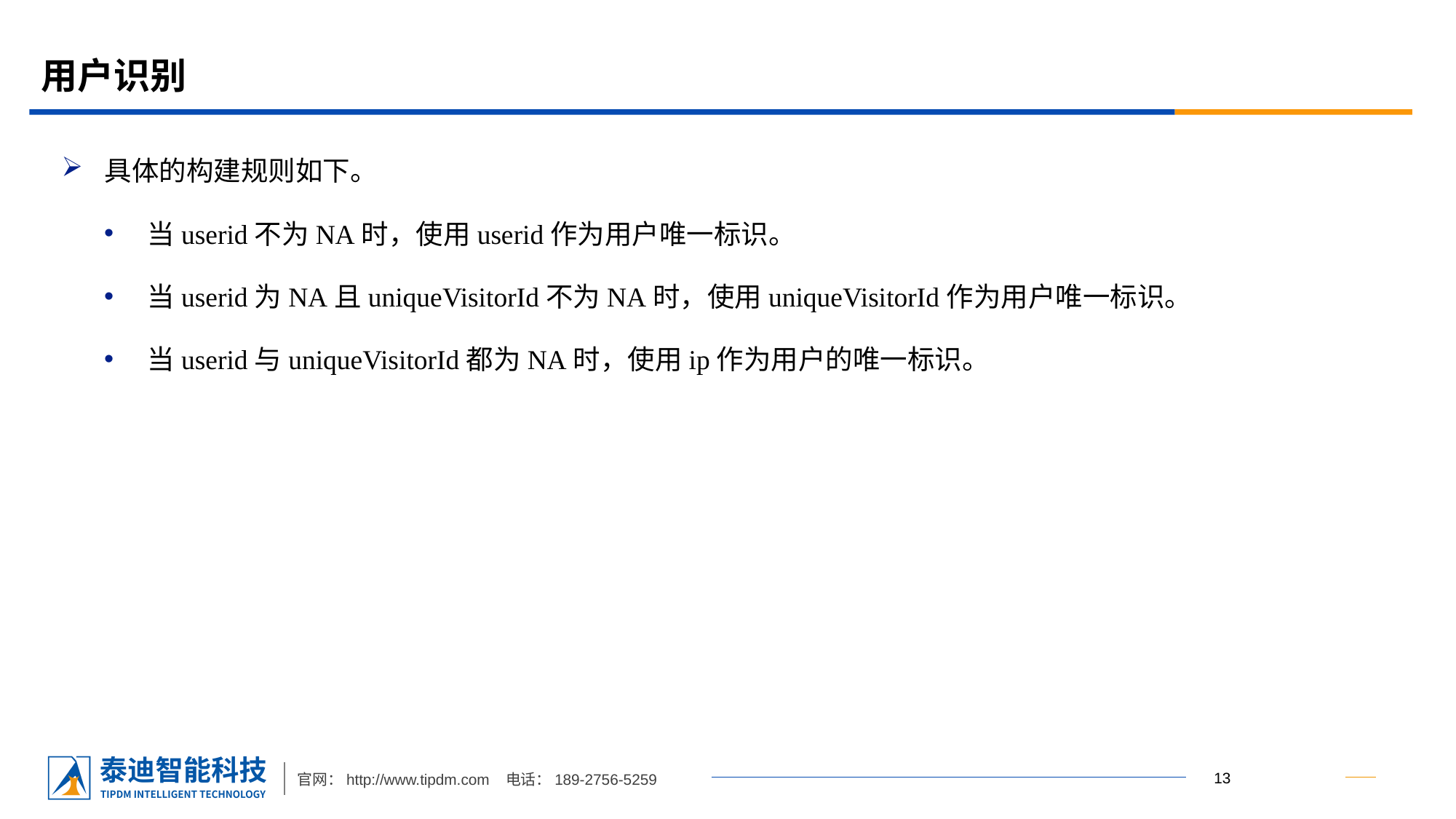

# 用户识别
具体的构建规则如下。
当userid不为NA时，使用userid作为用户唯一标识。
当userid为NA且uniqueVisitorId不为NA时，使用uniqueVisitorId作为用户唯一标识。
当userid与uniqueVisitorId都为NA时，使用ip作为用户的唯一标识。